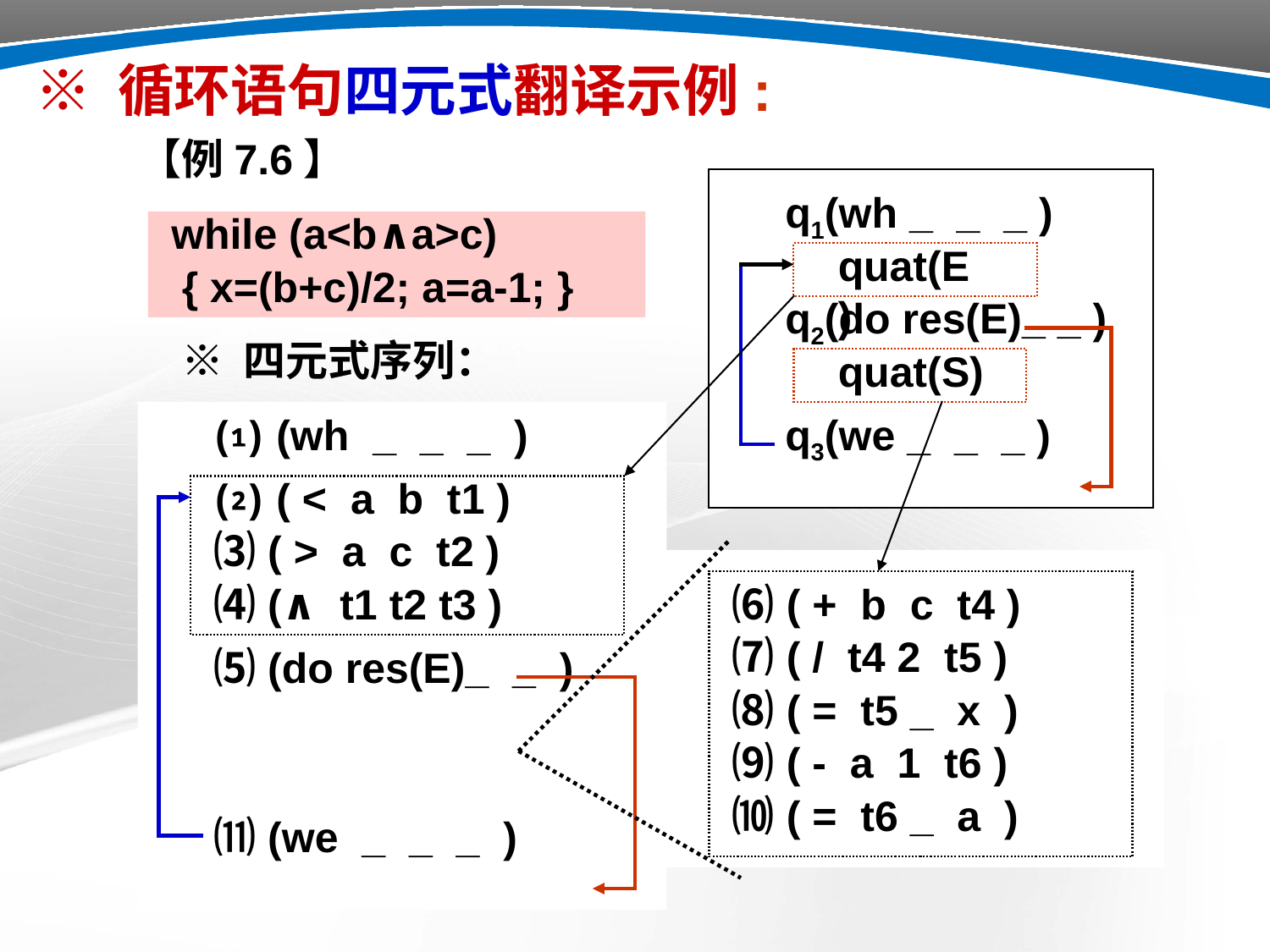

※ 循环语句四元式翻译示例:
【例7.6】

q1(wh _  _  _ )
quat(E)
q2(do res(E)_ _ )
quat(S)
q3(we _  _  _ )
while (a<b∧a>c)

{ x=(b+c)/2; a=a-1; }

※ 四元式序列：

⑴ (wh  _  _  _  )
⑵ ( <  a  b  t1 )

⑶ ( >  a  c  t2 )

⑷ (∧  t1 t2 t3 )

⑹ ( +  b  c  t4 )
⑺ ( /  t4 2  t5 )
⑸ (do res(E)_  _  )
⑻ ( =  t5 _  x  )
⑼ ( -  a  1  t6 )
⑽ ( =  t6 _  a  )
⑾ (we  _  _  _  )